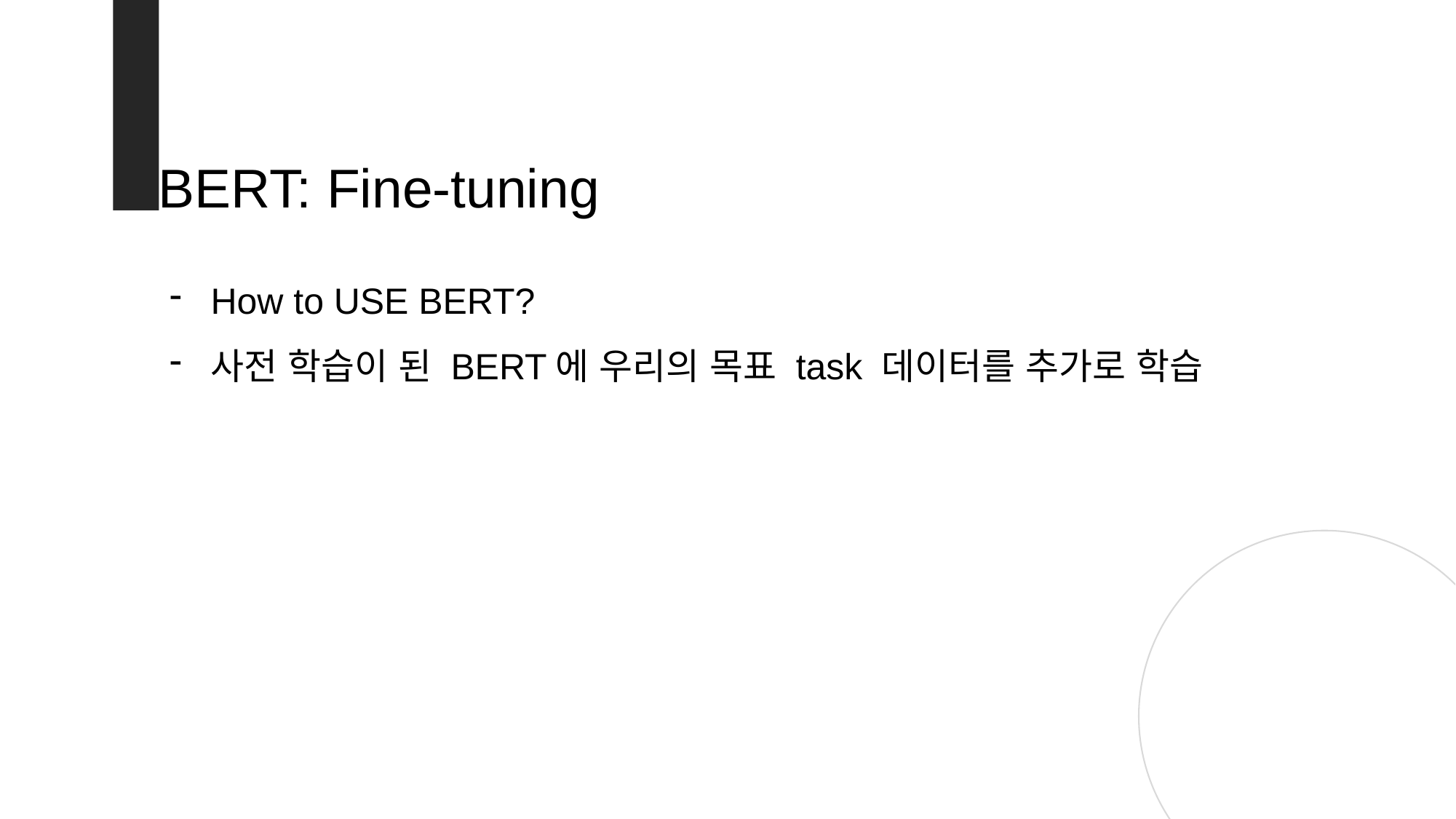

BERT: Fine-tuning
How to USE BERT?
사전 학습이 된 BERT에 우리의 목표 task 데이터를 추가로 학습